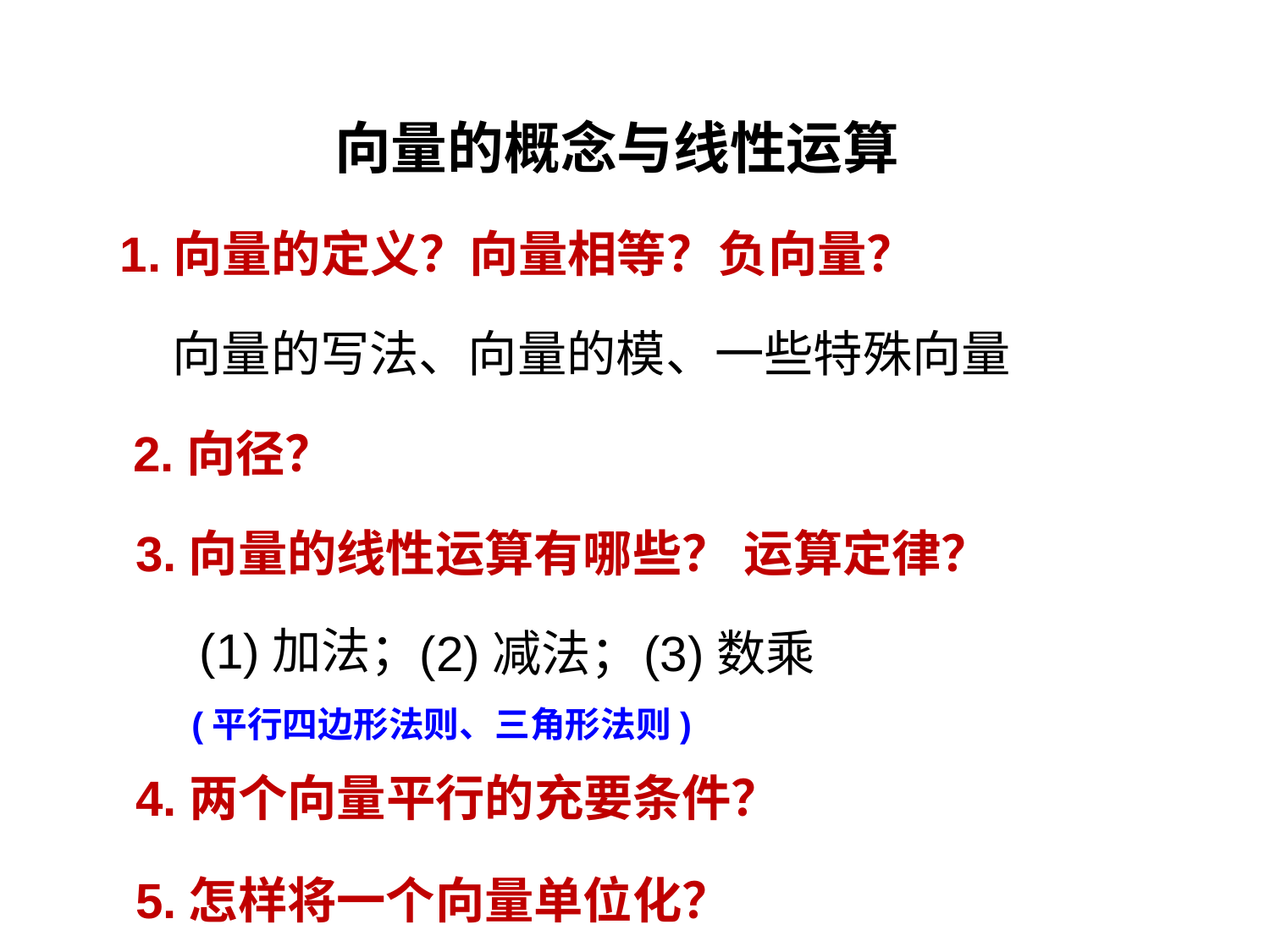

向量的概念与线性运算
1.向量的定义？
向量相等？
负向量？
向量的写法、向量的模、一些特殊向量
2.向径？
3.向量的线性运算有哪些？
运算定律？
(1)加法；
(2)减法；
(3)数乘
(平行四边形法则、三角形法则)
4.两个向量平行的充要条件？
5.怎样将一个向量单位化？